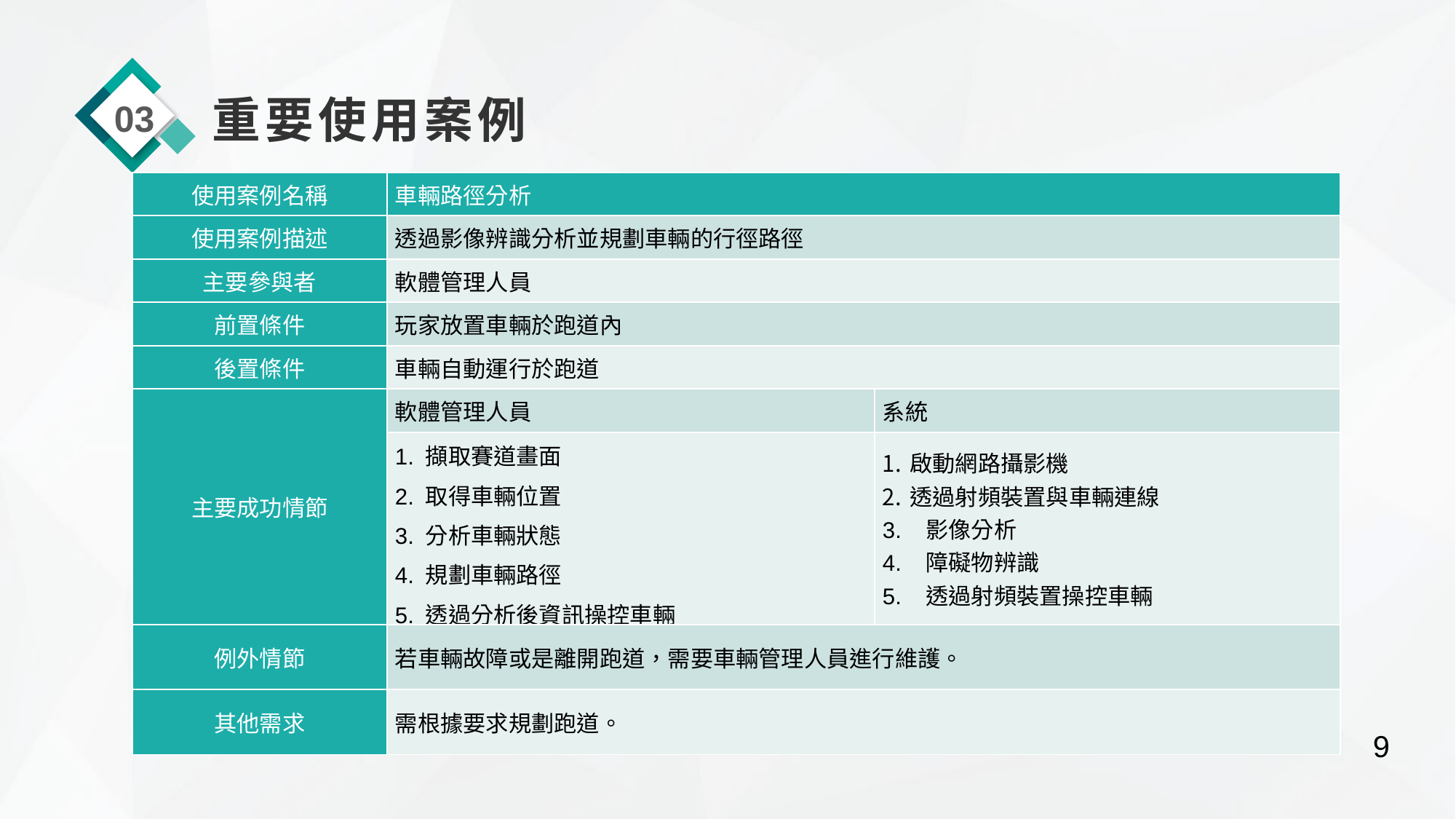

03
重要使用案例
| 使用案例名稱 | 車輛路徑分析 |  |
| --- | --- | --- |
| 使用案例描述 | 透過影像辨識分析並規劃車輛的行徑路徑 |  |
| 主要參與者 | 軟體管理人員 |  |
| 前置條件 | 玩家放置車輛於跑道內 |  |
| 後置條件 | 車輛自動運行於跑道 |  |
| 主要成功情節 | 軟體管理人員 | 系統 |
|  | 1. 擷取賽道畫面 2. 取得車輛位置 3. 分析車輛狀態 4. 規劃車輛路徑 5. 透過分析後資訊操控車輛 | 啟動網路攝影機 透過射頻裝置與車輛連線 3. 影像分析 4. 障礙物辨識 5. 透過射頻裝置操控車輛 |
| 例外情節 | 若車輛故障或是離開跑道，需要車輛管理人員進行維護。 |  |
| 其他需求 | 需根據要求規劃跑道。 |  |
9